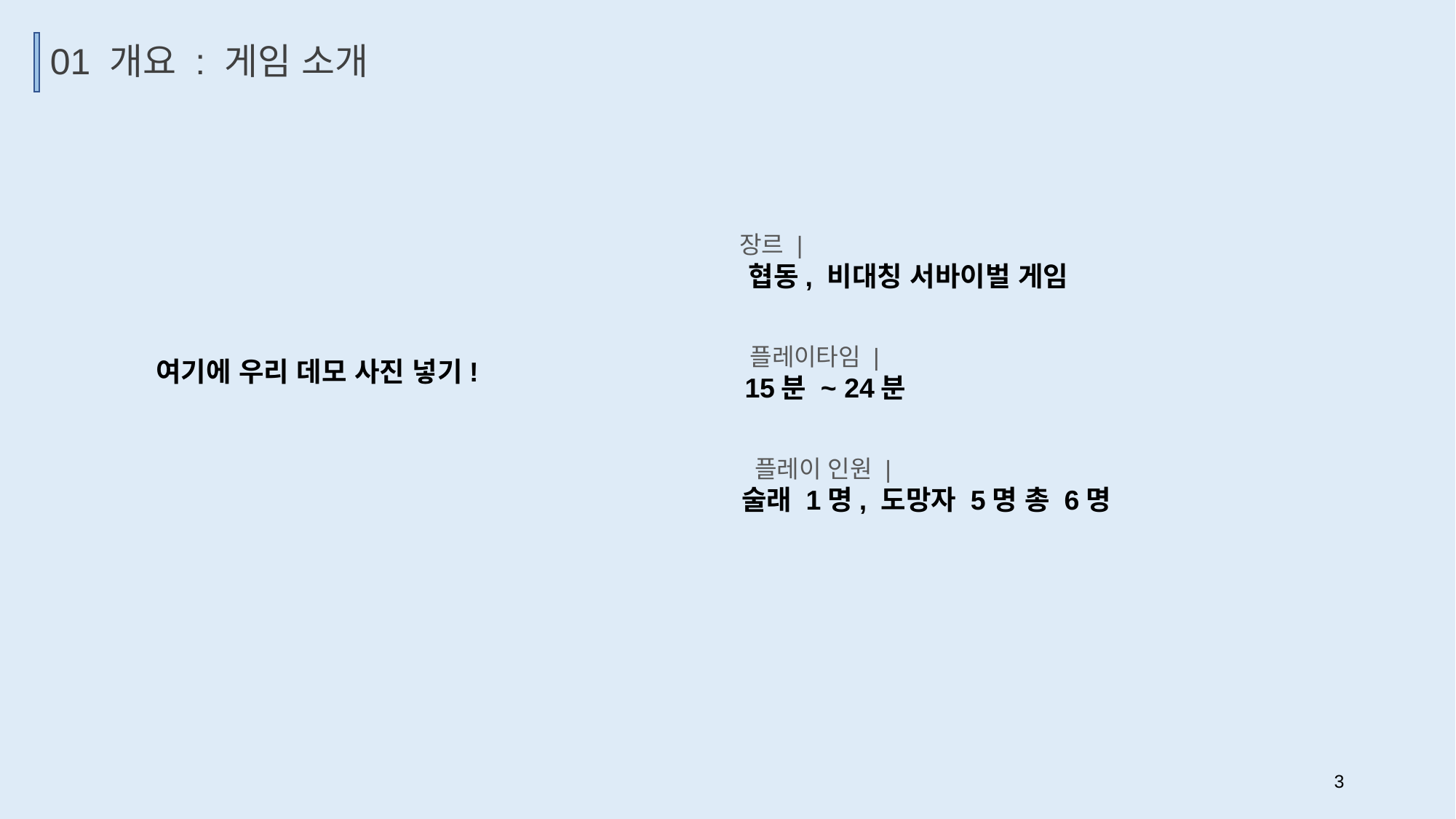

01 개요 : 게임 소개
장르 |
협동, 비대칭 서바이벌 게임
플레이타임 |
여기에 우리 데모 사진 넣기!
15분 ~ 24분
플레이 인원 |
술래 1명, 도망자 5명 총 6명
3